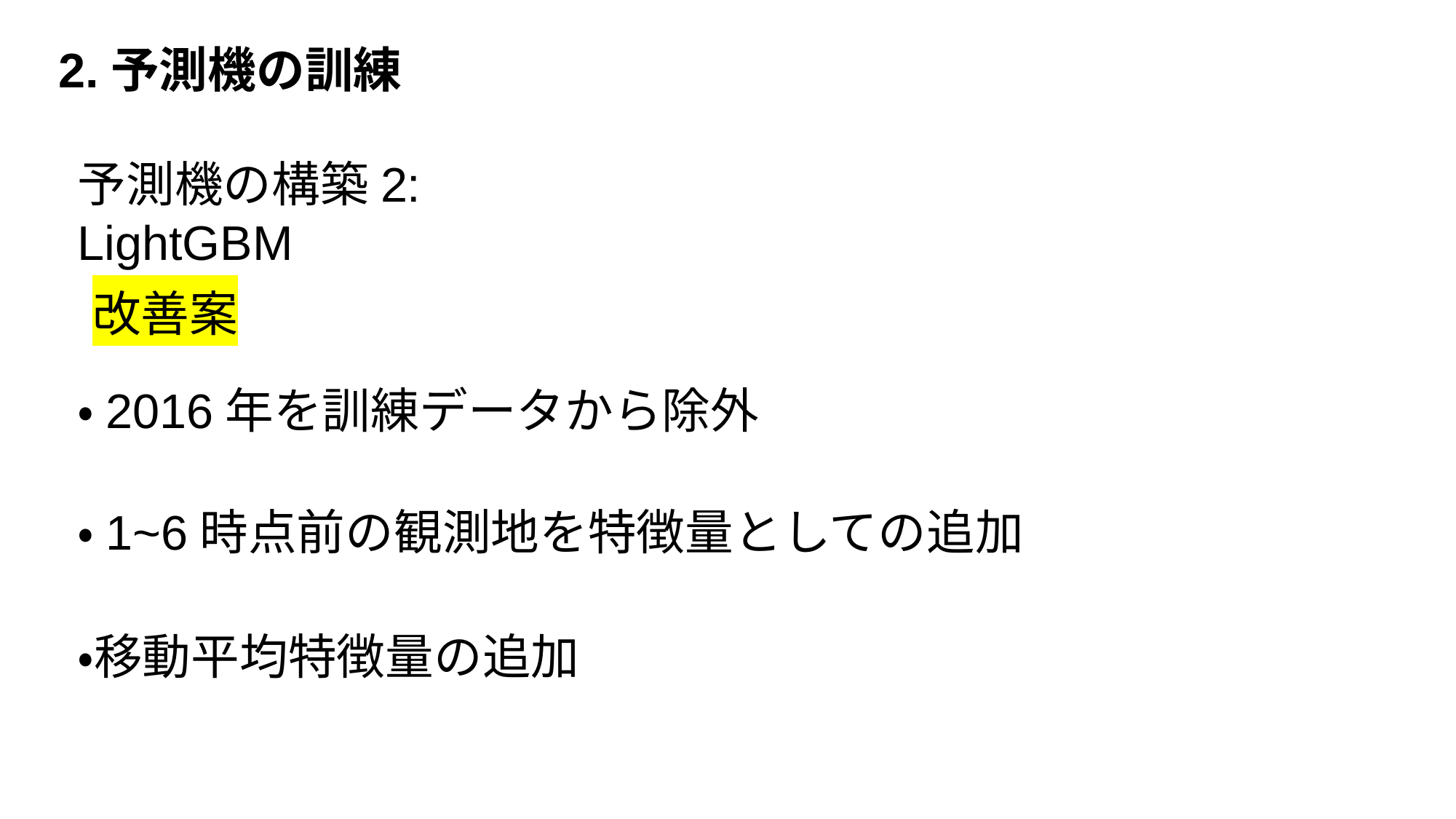

2.予測機の訓練
予測機の構築2:　LightGBM
改善案
・2016年を訓練データから除外
・1~6時点前の観測地を特徴量としての追加
・移動平均特徴量の追加